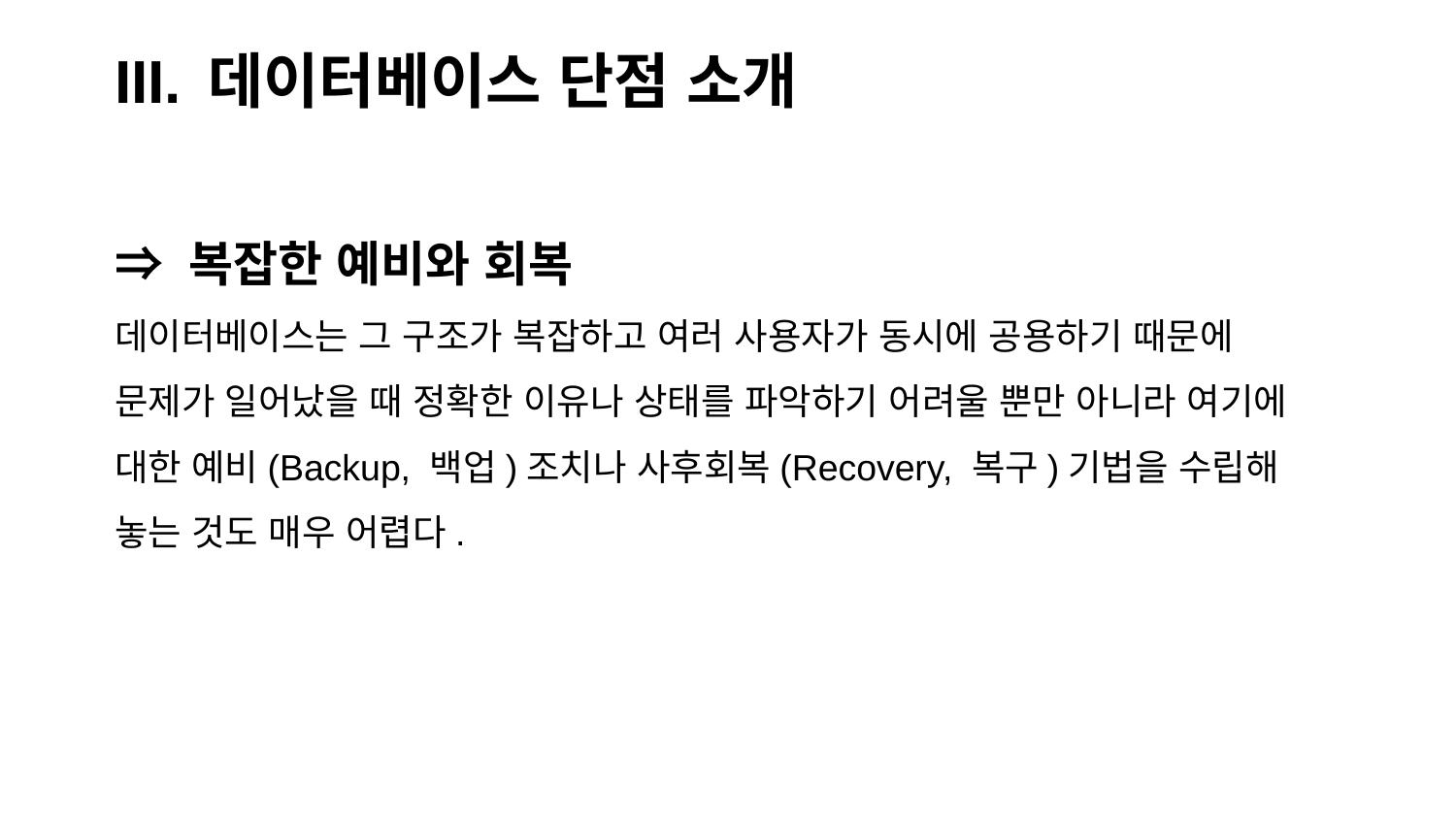

# III. 데이터베이스 단점 소개

⇒ 복잡한 예비와 회복
데이터베이스는 그 구조가 복잡하고 여러 사용자가 동시에 공용하기 때문에 문제가 일어났을 때 정확한 이유나 상태를 파악하기 어려울 뿐만 아니라 여기에 대한 예비(Backup, 백업)조치나 사후회복(Recovery, 복구)기법을 수립해 놓는 것도 매우 어렵다.